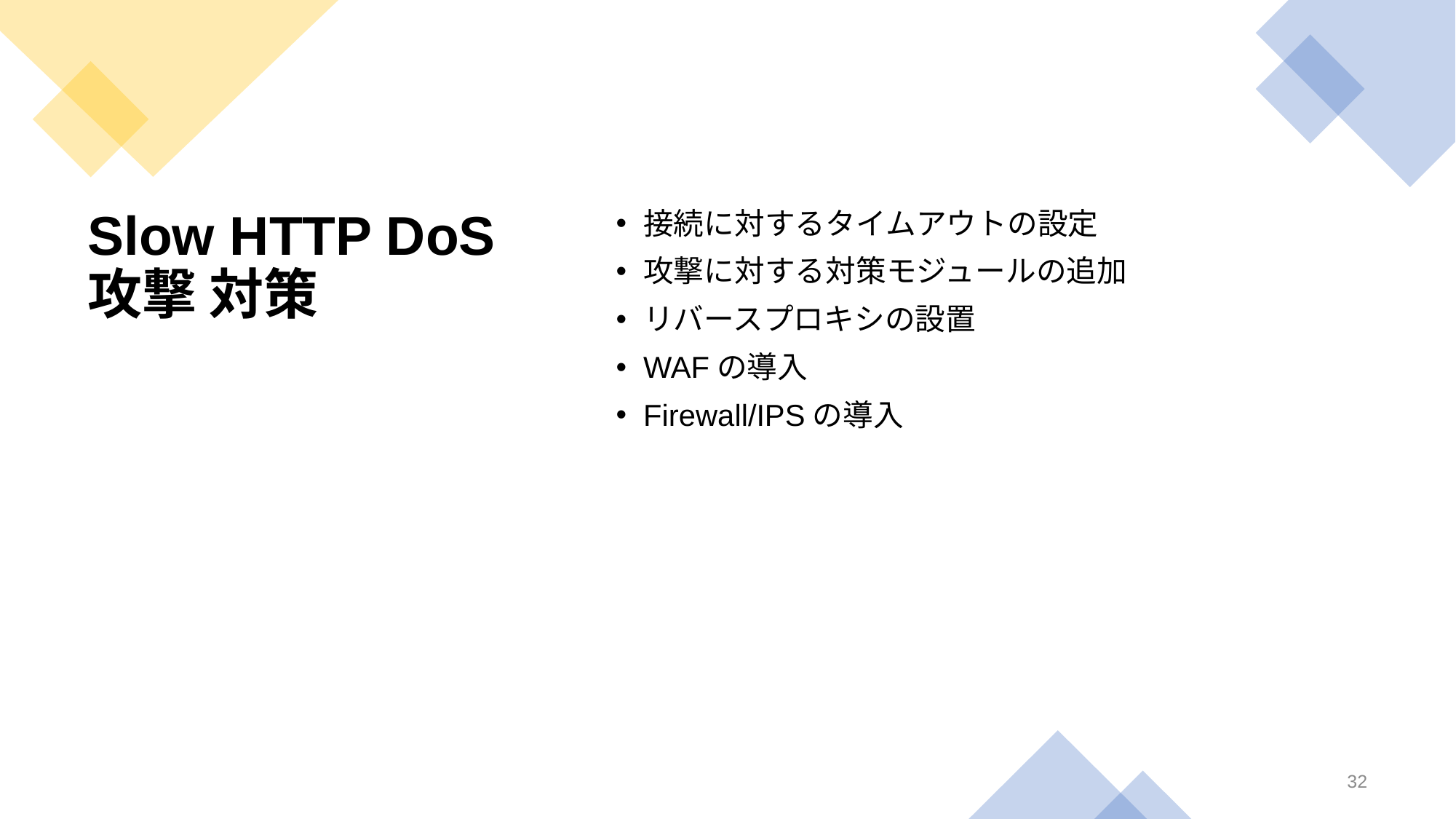

接続に対するタイムアウトの設定
攻撃に対する対策モジュールの追加
リバースプロキシの設置
WAFの導入
Firewall/IPSの導入

# Slow HTTP DoS 攻撃 対策

32